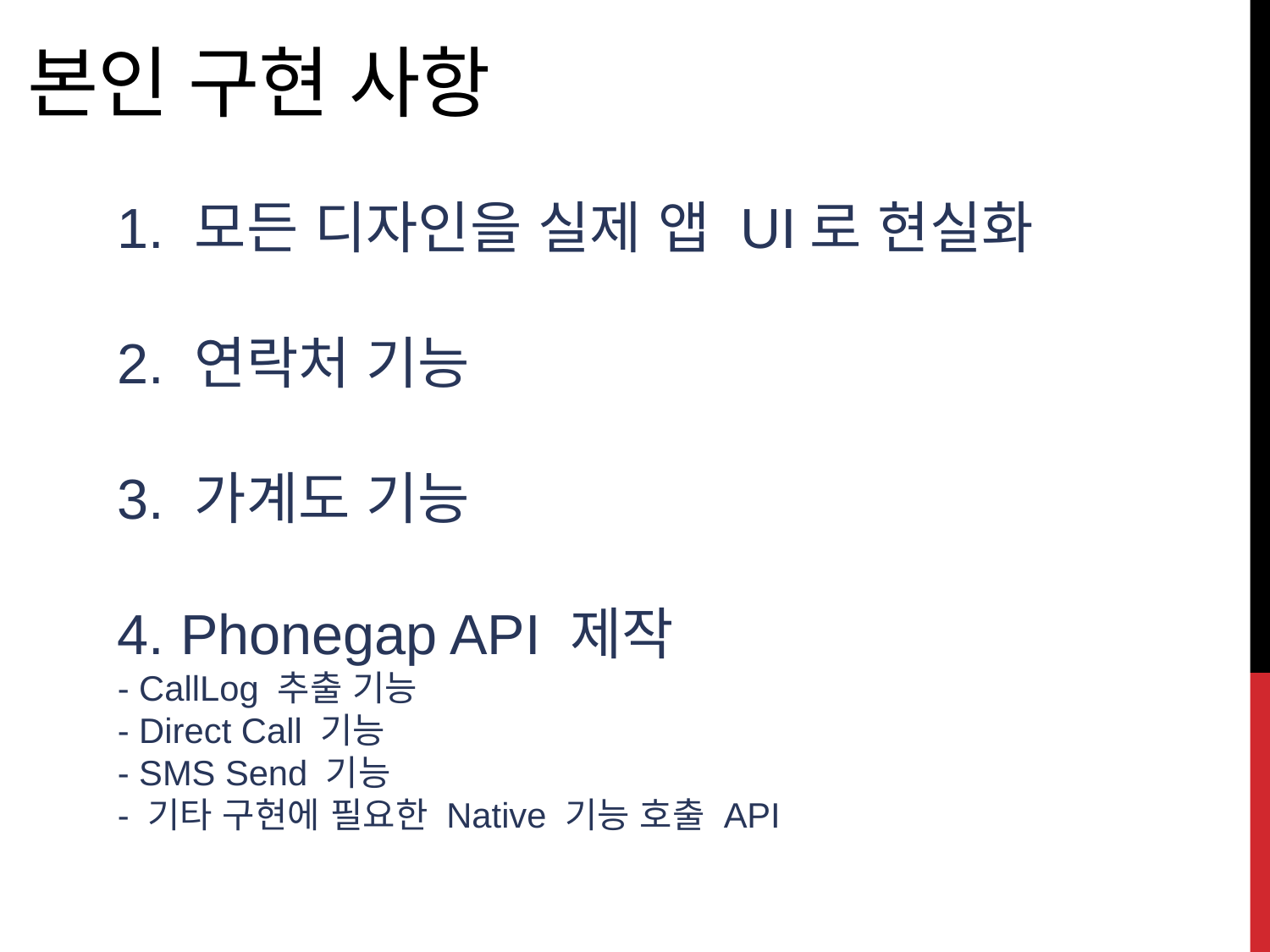

# 본인 구현 사항
 모든 디자인을 실제 앱 UI로 현실화

 연락처 기능

 가계도 기능

 Phonegap API 제작
- CallLog 추출 기능
- Direct Call 기능
- SMS Send 기능
- 기타 구현에 필요한 Native 기능 호출 API